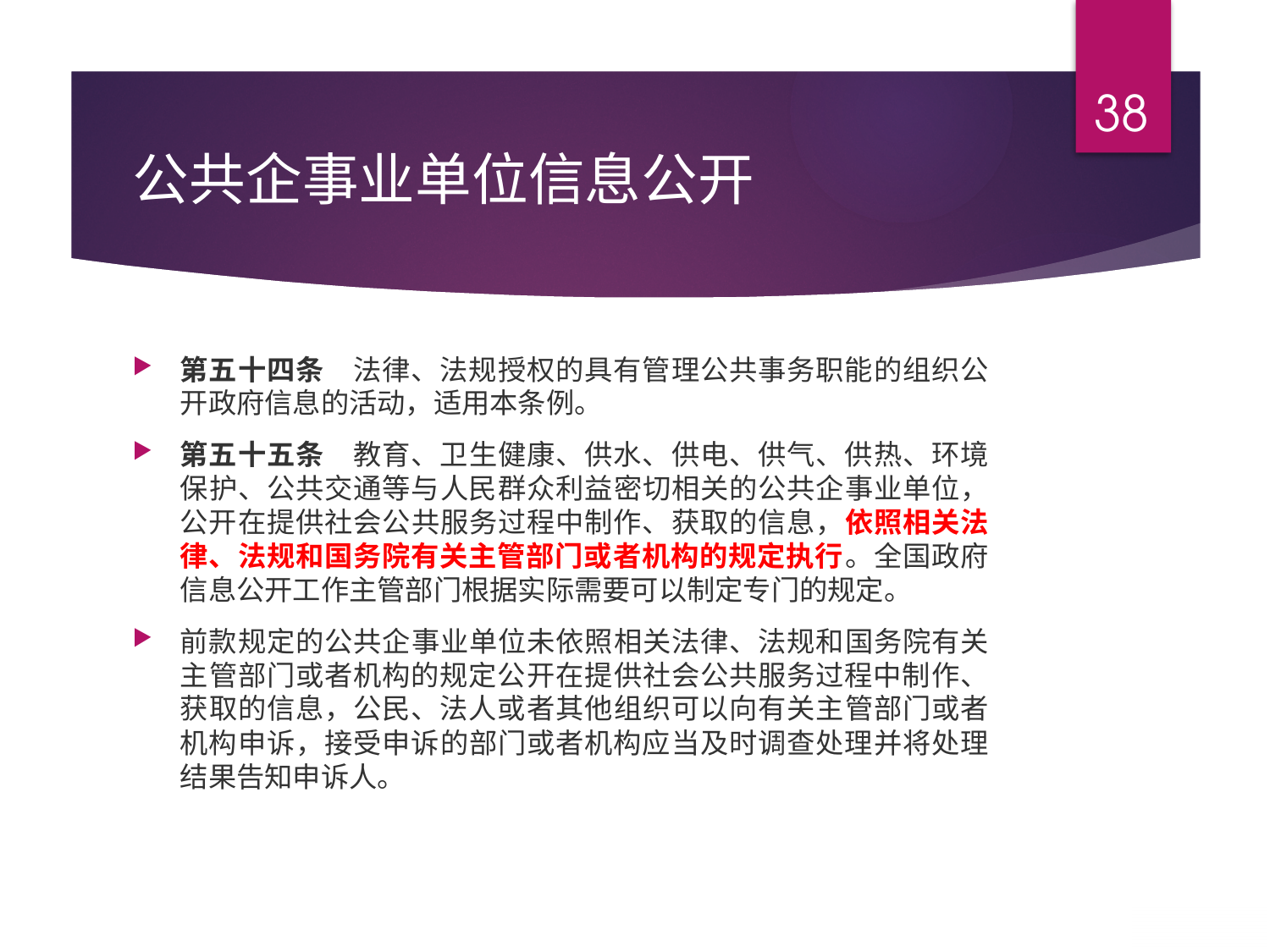

38
# 公共企事业单位信息公开
第五十四条　法律、法规授权的具有管理公共事务职能的组织公开政府信息的活动，适用本条例。
第五十五条　教育、卫生健康、供水、供电、供气、供热、环境保护、公共交通等与人民群众利益密切相关的公共企事业单位，公开在提供社会公共服务过程中制作、获取的信息，依照相关法律、法规和国务院有关主管部门或者机构的规定执行。全国政府信息公开工作主管部门根据实际需要可以制定专门的规定。
前款规定的公共企事业单位未依照相关法律、法规和国务院有关主管部门或者机构的规定公开在提供社会公共服务过程中制作、获取的信息，公民、法人或者其他组织可以向有关主管部门或者机构申诉，接受申诉的部门或者机构应当及时调查处理并将处理结果告知申诉人。